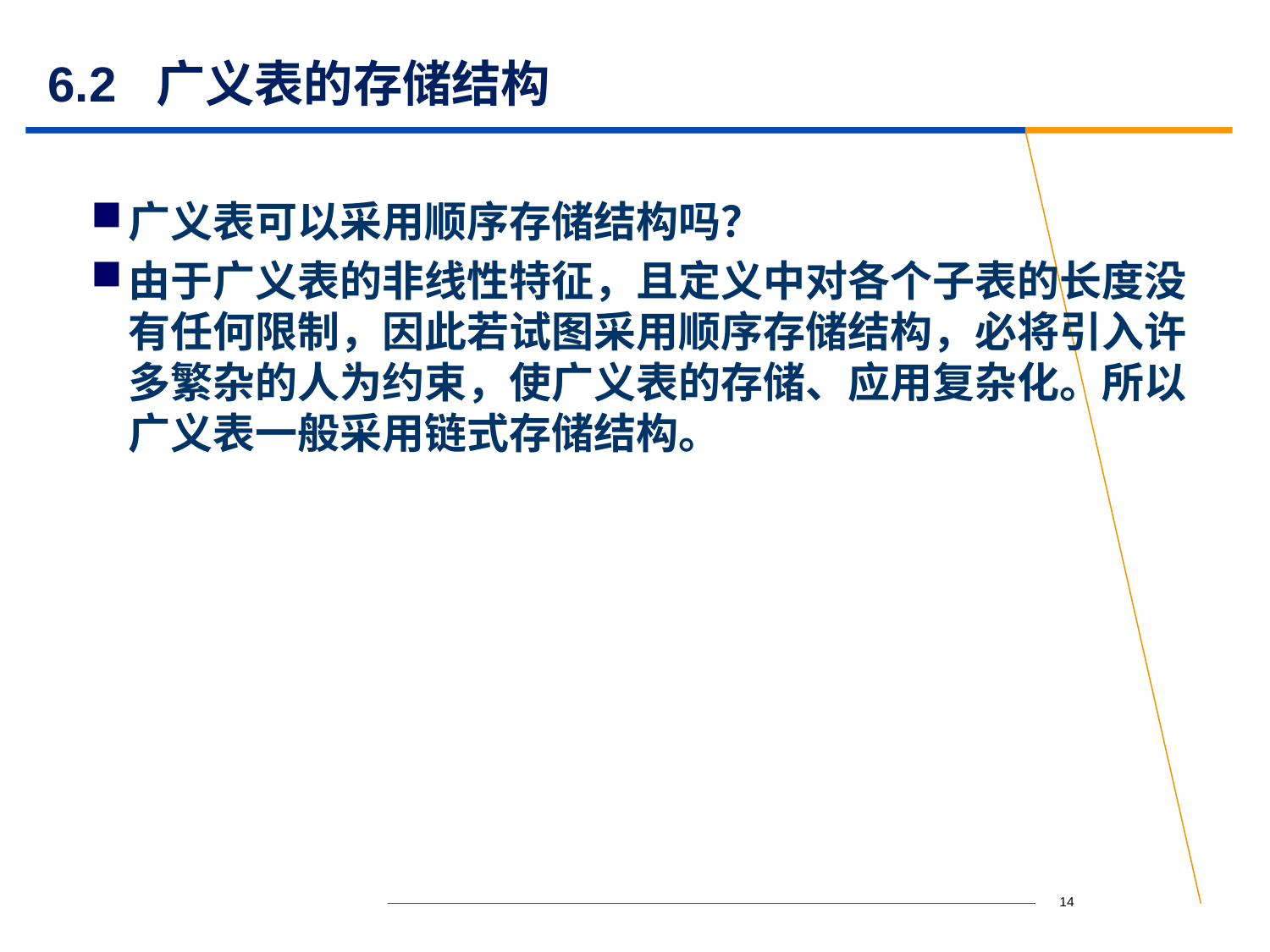

# 6.2  广义表的存储结构
广义表可以采用顺序存储结构吗？
由于广义表的非线性特征，且定义中对各个子表的长度没有任何限制，因此若试图采用顺序存储结构，必将引入许多繁杂的人为约束，使广义表的存储、应用复杂化。所以广义表一般采用链式存储结构。